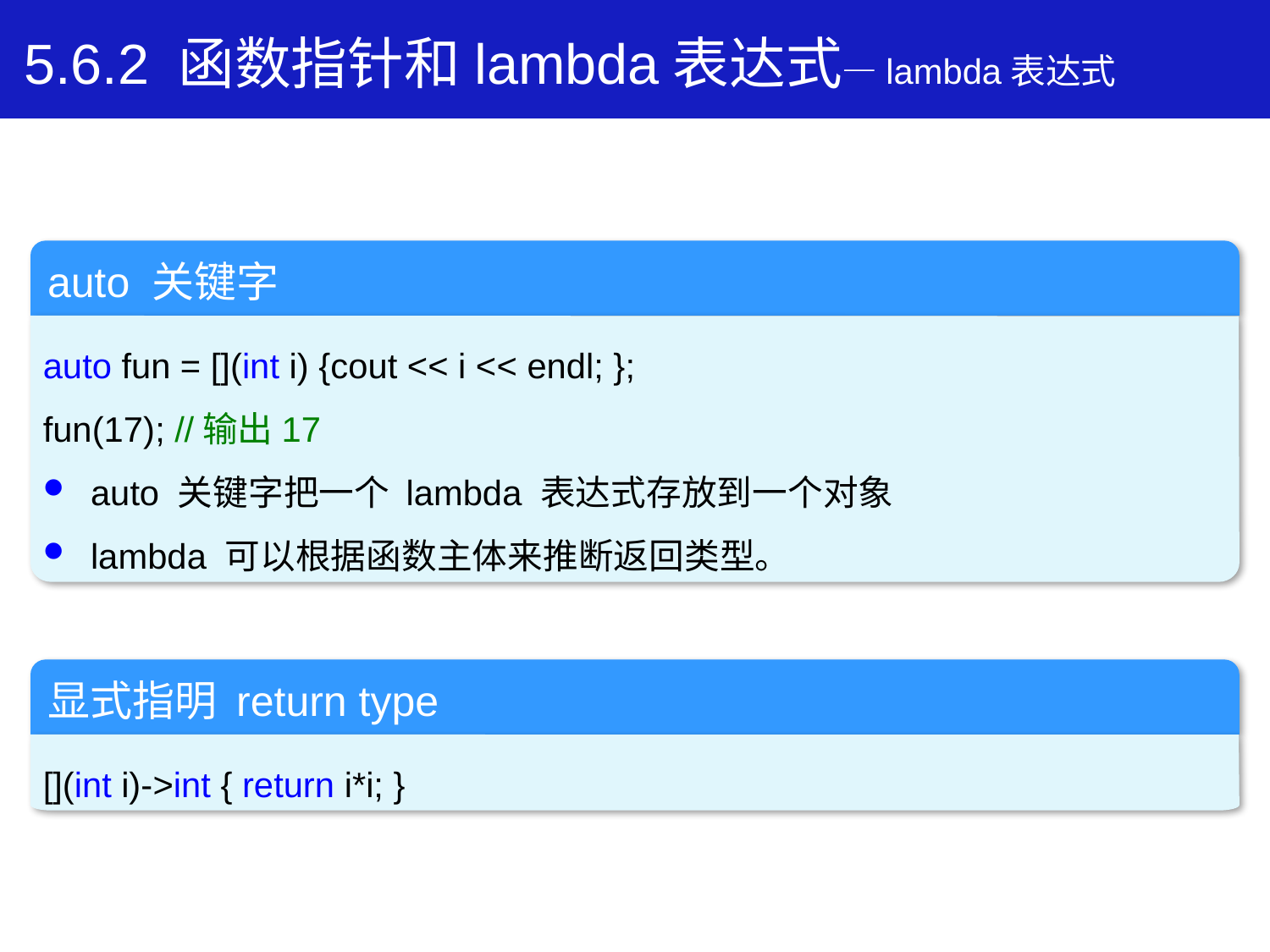

5.6.2 函数指针和lambda表达式—lambda表达式
auto 关键字
auto fun = [](int i) {cout << i << endl; };
fun(17); //输出17
auto 关键字把一个 lambda 表达式存放到一个对象
lambda 可以根据函数主体来推断返回类型。
显式指明 return type
[](int i)->int { return i*i; }
59